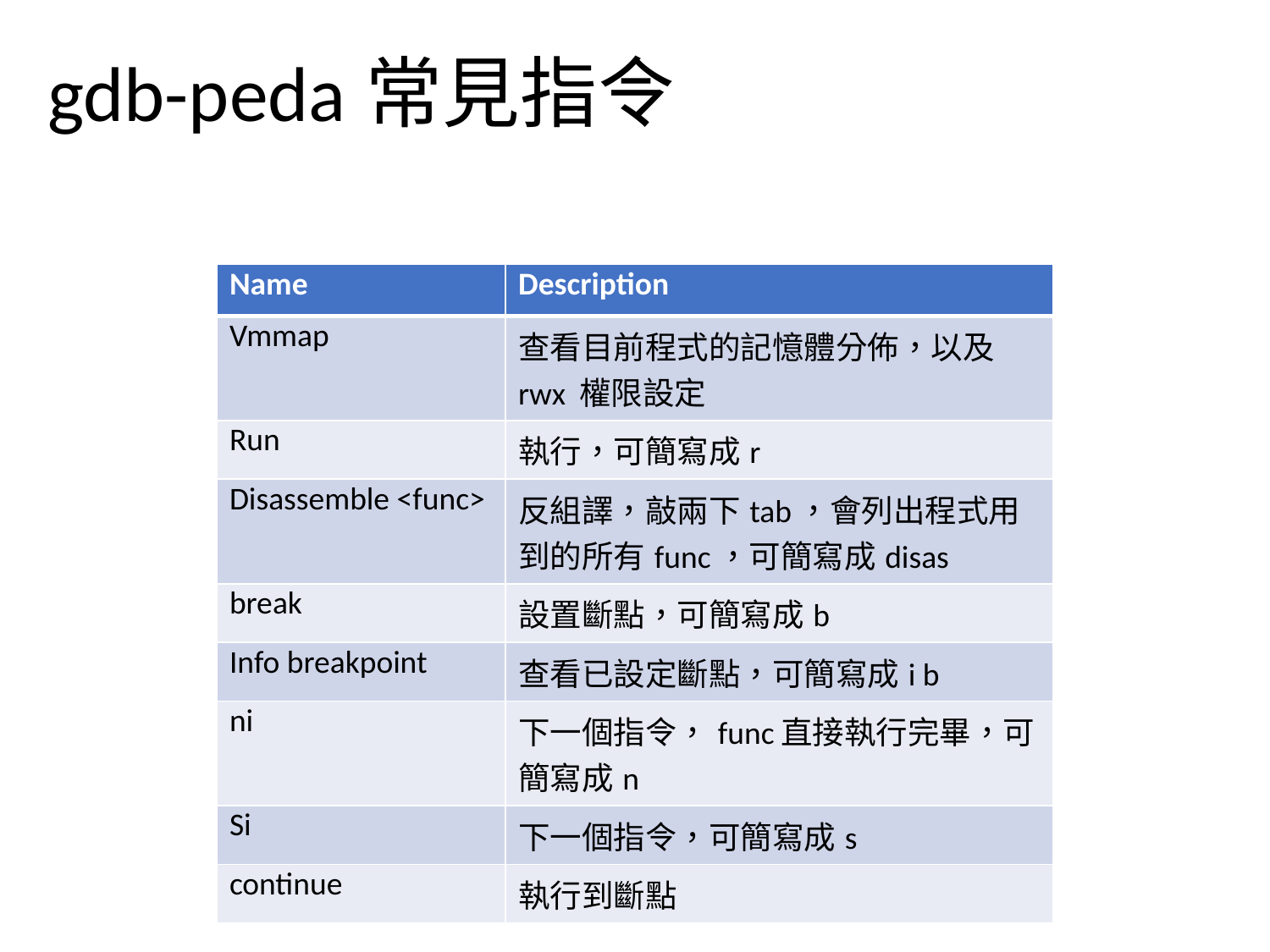

# gdb-peda常見指令
| Name | Description |
| --- | --- |
| Vmmap | 查看⽬前程式的記憶體分佈，以及 rwx 權限設定 |
| Run | 執行，可簡寫成r |
| Disassemble <func> | 反組譯，敲兩下tab，會列出程式用到的所有func，可簡寫成disas |
| break | 設置斷點，可簡寫成b |
| Info breakpoint | 查看已設定斷點，可簡寫成i b |
| ni | 下一個指令，func直接執行完畢，可簡寫成n |
| Si | 下一個指令，可簡寫成s |
| continue | 執行到斷點 |